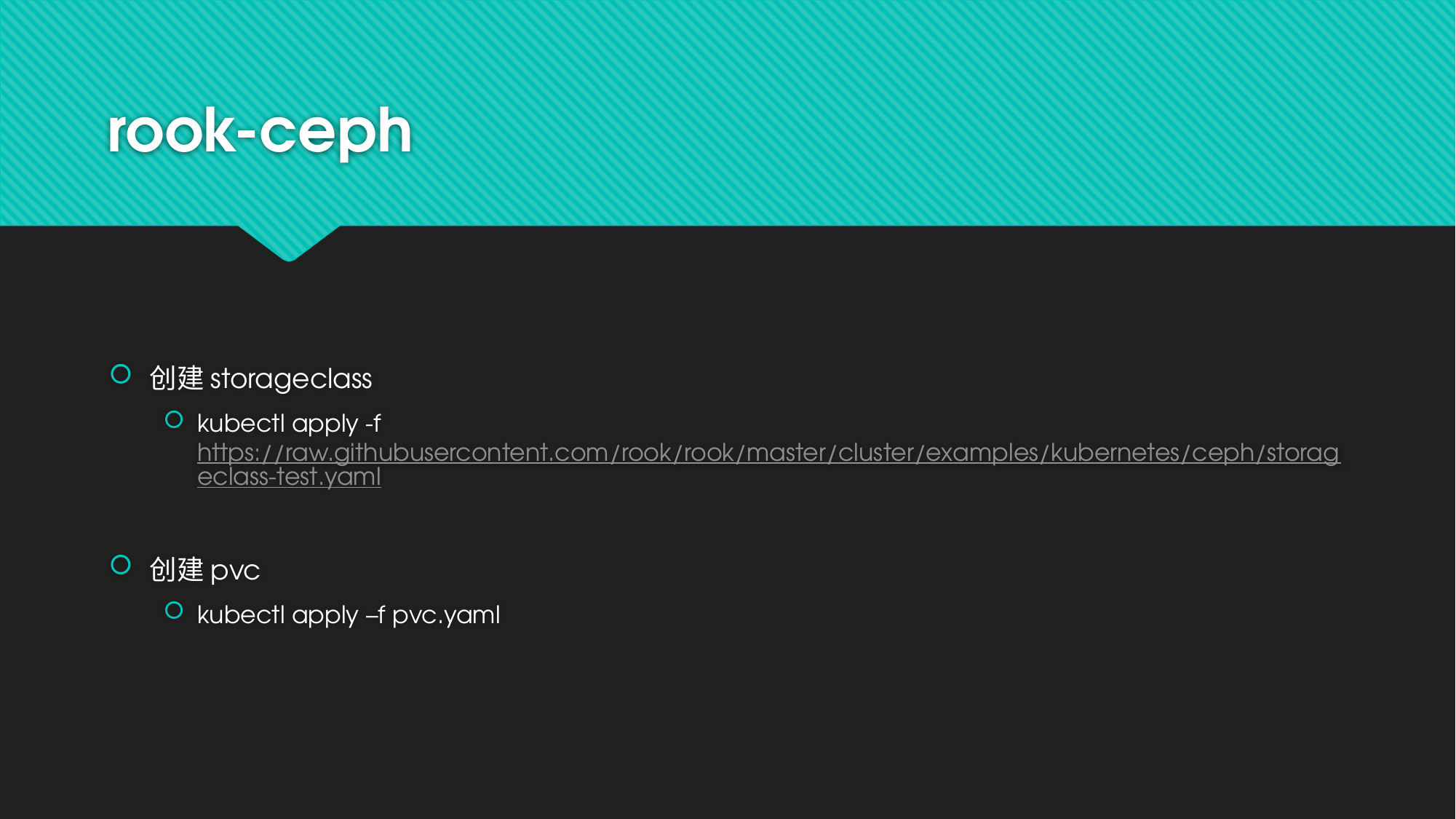

# rook-ceph
创建storageclass
kubectl apply -f https://raw.githubusercontent.com/rook/rook/master/cluster/examples/kubernetes/ceph/storageclass-test.yaml

创建pvc
kubectl apply –f pvc.yaml